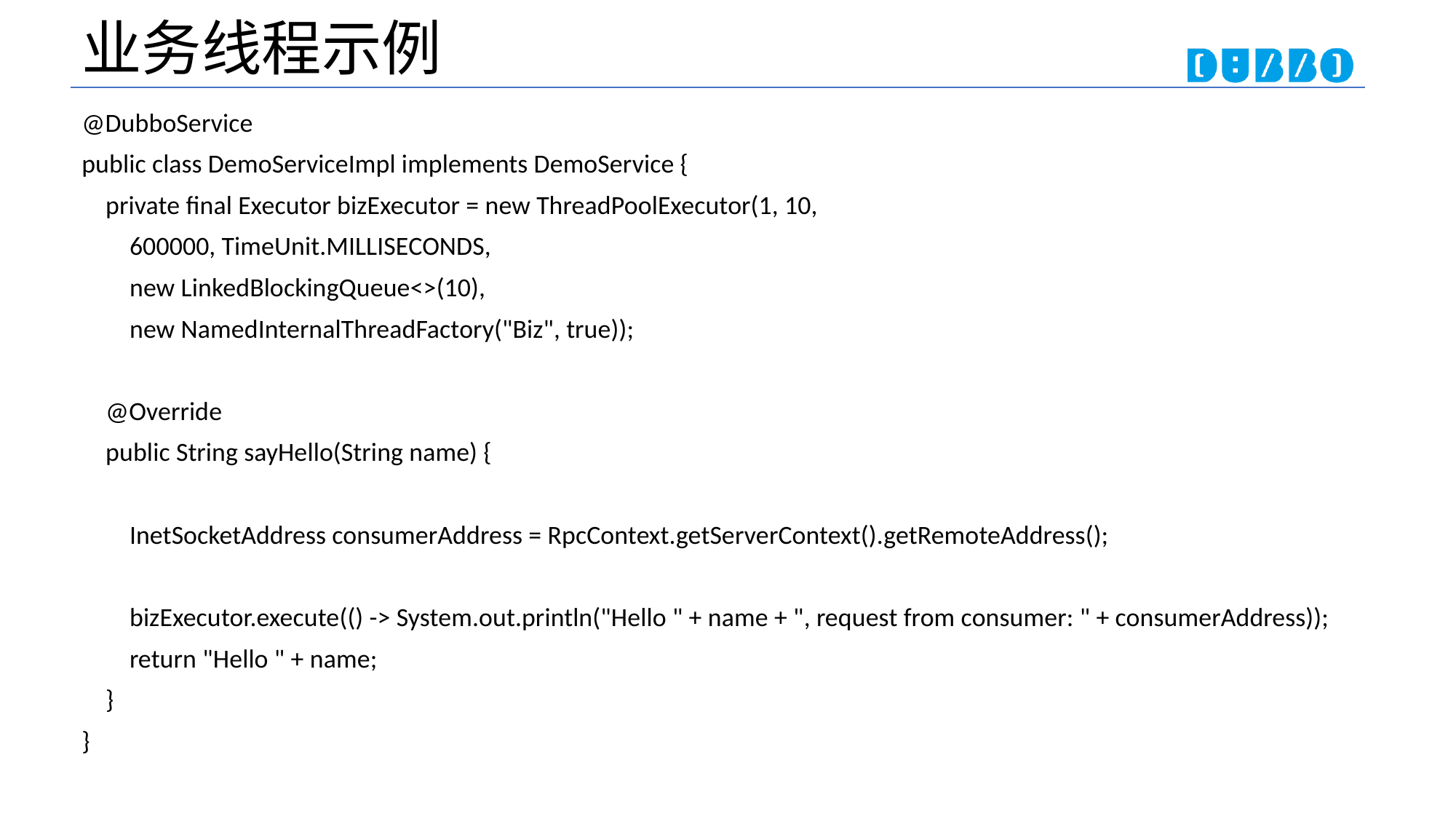

# 业务线程示例
@DubboService
public class DemoServiceImpl implements DemoService {
    private final Executor bizExecutor = new ThreadPoolExecutor(1, 10,
        600000, TimeUnit.MILLISECONDS,
        new LinkedBlockingQueue<>(10),
        new NamedInternalThreadFactory("Biz", true));

    @Override
    public String sayHello(String name) {

        InetSocketAddress consumerAddress = RpcContext.getServerContext().getRemoteAddress();

        bizExecutor.execute(() -> System.out.println("Hello " + name + ", request from consumer: " + consumerAddress));
        return "Hello " + name;
    }
}